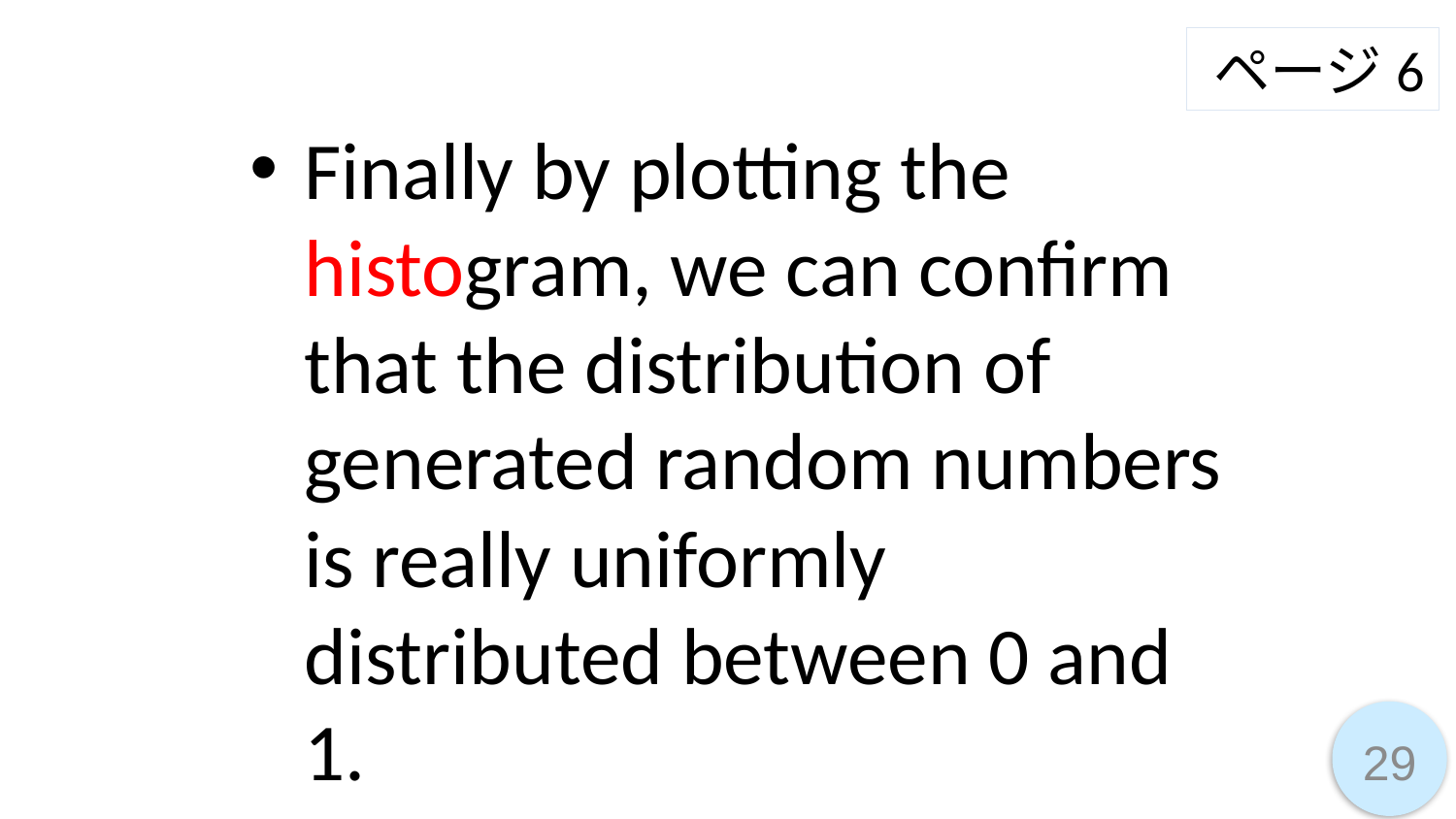

ページ6
Finally by plotting the histogram, we can confirm that the distribution of generated random numbers is really uniformly distributed between 0 and 1.
29